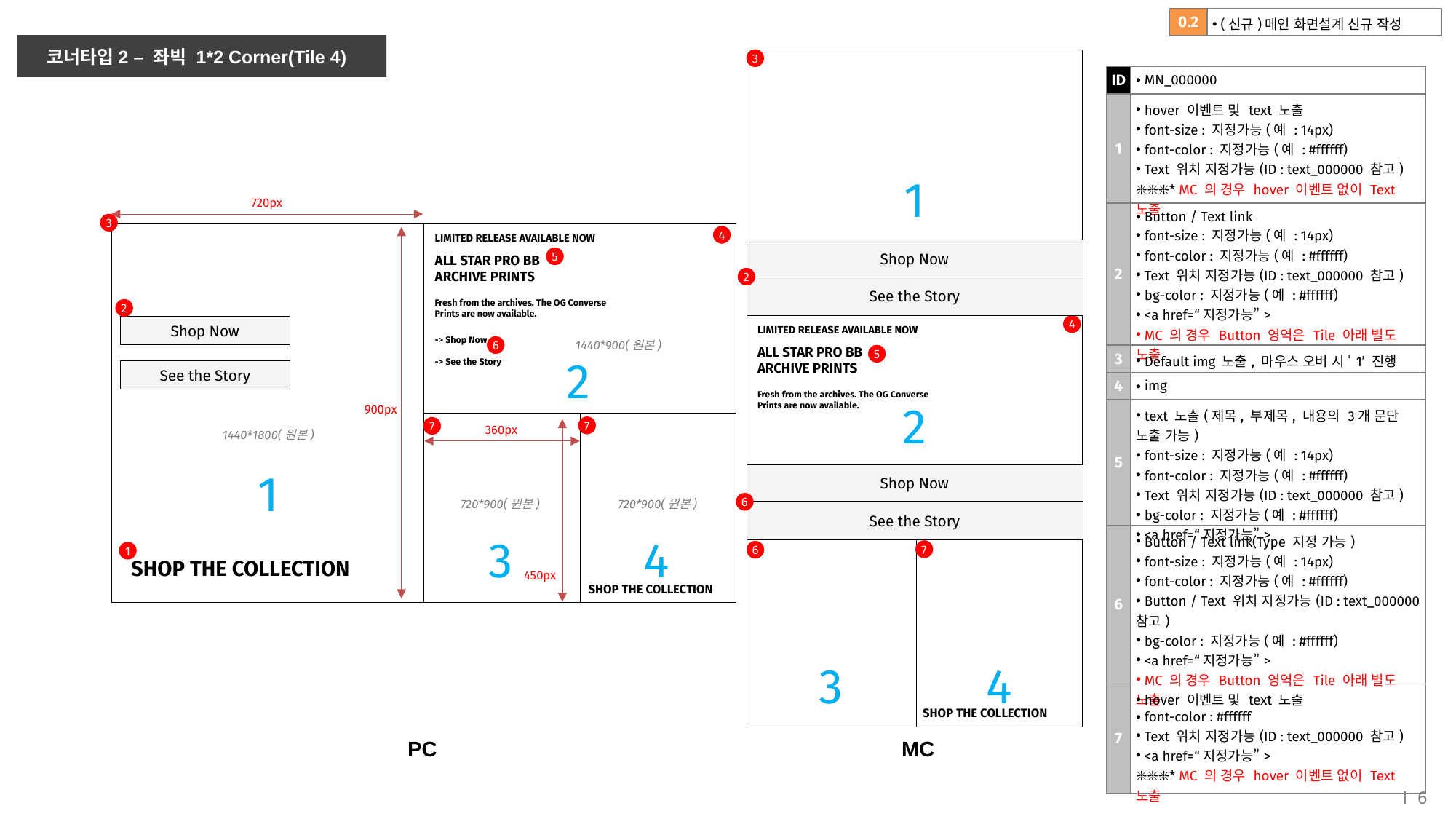

| 0.2 | (신규)메인 화면설계 신규 작성 |
| --- | --- |
코너타입2 – 좌빅 1*2 Corner(Tile 4)
3

| ID | MN\_000000 |
| --- | --- |
| 1 | hover 이벤트 및 text 노출 font-size : 지정가능(예 : 14px) font-color : 지정가능(예 : #ffffff) Text 위치 지정가능(ID : text\_000000 참고) ❇︎❇︎❇︎\* MC 의 경우 hover 이벤트 없이 Text 노출 |
| 2 | Button / Text link font-size : 지정가능(예 : 14px) font-color : 지정가능(예 : #ffffff) Text 위치 지정가능(ID : text\_000000 참고) bg-color : 지정가능(예 : #ffffff) <a href=“지정가능”> MC 의 경우 Button 영역은 Tile 아래 별도 노출 |
| 3 | Default img 노출, 마우스 오버 시 ‘1’ 진행 |
| 4 | img |
| 5 | text 노출(제목, 부제목, 내용의 3개 문단 노출 가능) font-size : 지정가능(예 : 14px) font-color : 지정가능(예 : #ffffff) Text 위치 지정가능(ID : text\_000000 참고) bg-color : 지정가능(예 : #ffffff) <a href=“지정가능”> |
| 6 | Button / Text link(Type 지정 가능) font-size : 지정가능(예 : 14px) font-color : 지정가능(예 : #ffffff) Button / Text 위치 지정가능(ID : text\_000000 참고) bg-color : 지정가능(예 : #ffffff) <a href=“지정가능”> MC 의 경우 Button 영역은 Tile 아래 별도 노출 |
| 7 | hover 이벤트 및 text 노출 font-color : #ffffff Text 위치 지정가능(ID : text\_000000 참고) <a href=“지정가능”> ❇︎❇︎❇︎\* MC 의 경우 hover 이벤트 없이 Text 노출 |
1
720px
3

4
LIMITED RELEASE AVAILABLE NOW
Shop Now
5
ALL STAR PRO BB
ARCHIVE PRINTS
2
See the Story
Fresh from the archives. The OG Converse
Prints are now available.
2

4
Shop Now
LIMITED RELEASE AVAILABLE NOW
1440*900(원본)
-> Shop Now

-> See the Story
6
ALL STAR PRO BB
ARCHIVE PRINTS
5
2
See the Story
Fresh from the archives. The OG Converse
Prints are now available.
2
900px

7
7
360px
1440*1800(원본)
1
Shop Now
720*900(원본)
720*900(원본)
6
See the Story
3
4

7
6
1
SHOP THE COLLECTION
450px
SHOP THE COLLECTION
3
4
SHOP THE COLLECTION
PC
MC